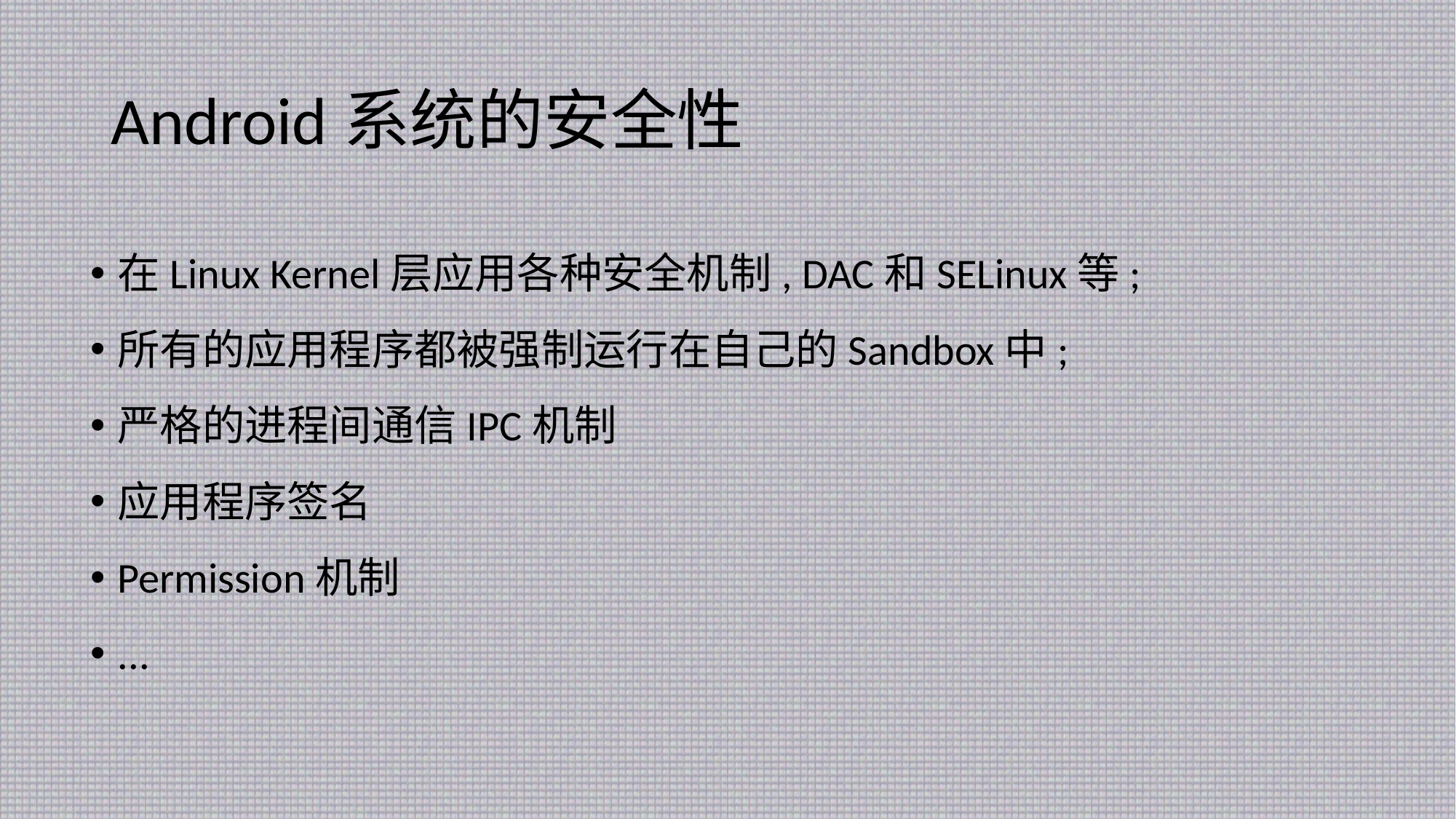

# Android系统的安全性
在Linux Kernel层应用各种安全机制, DAC和SELinux等;
所有的应用程序都被强制运行在自己的Sandbox中;
严格的进程间通信IPC机制
应用程序签名
Permission机制
...